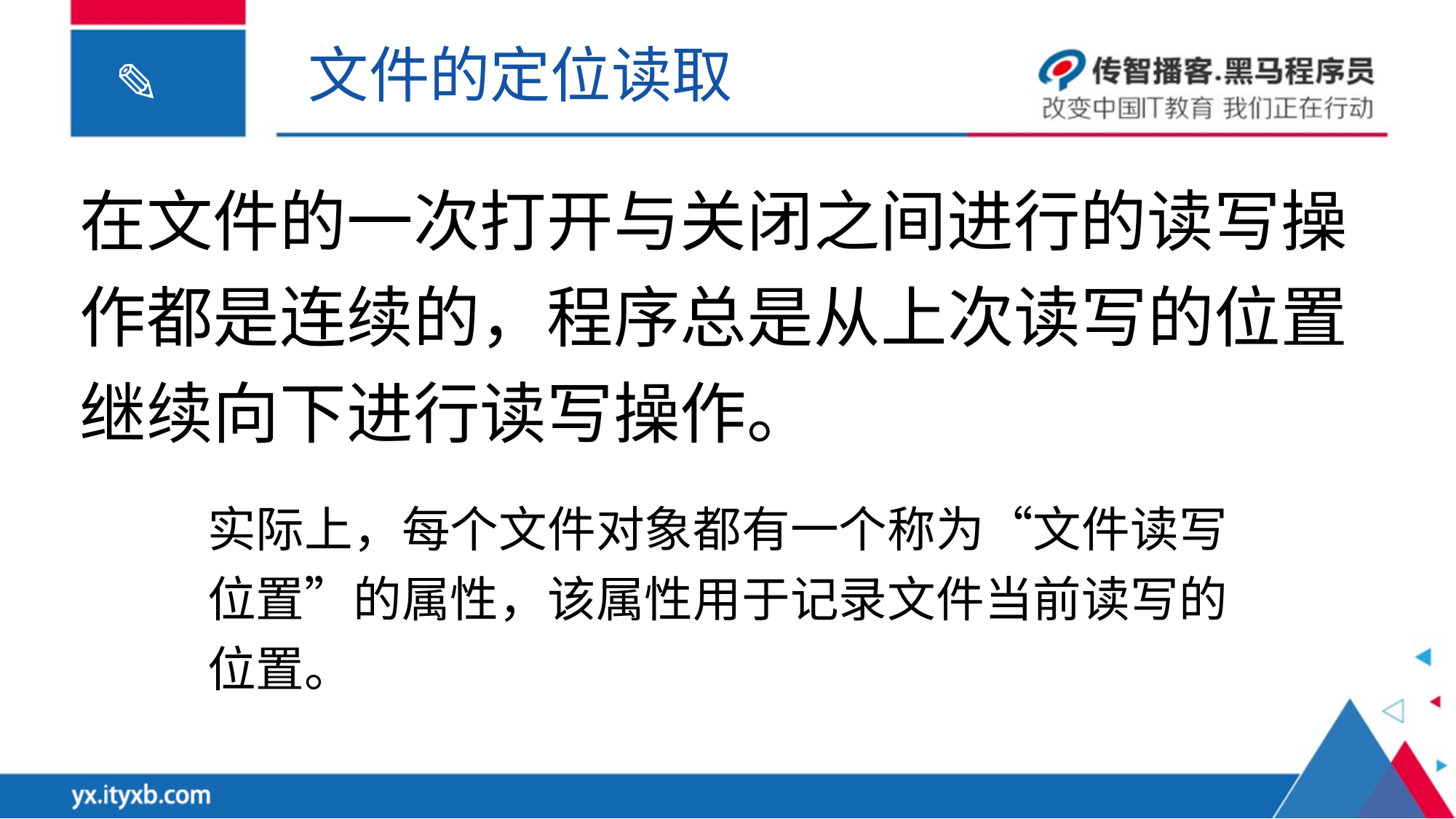

文件的定位读取
在文件的一次打开与关闭之间进行的读写操作都是连续的，程序总是从上次读写的位置继续向下进行读写操作。
实际上，每个文件对象都有一个称为“文件读写位置”的属性，该属性用于记录文件当前读写的位置。